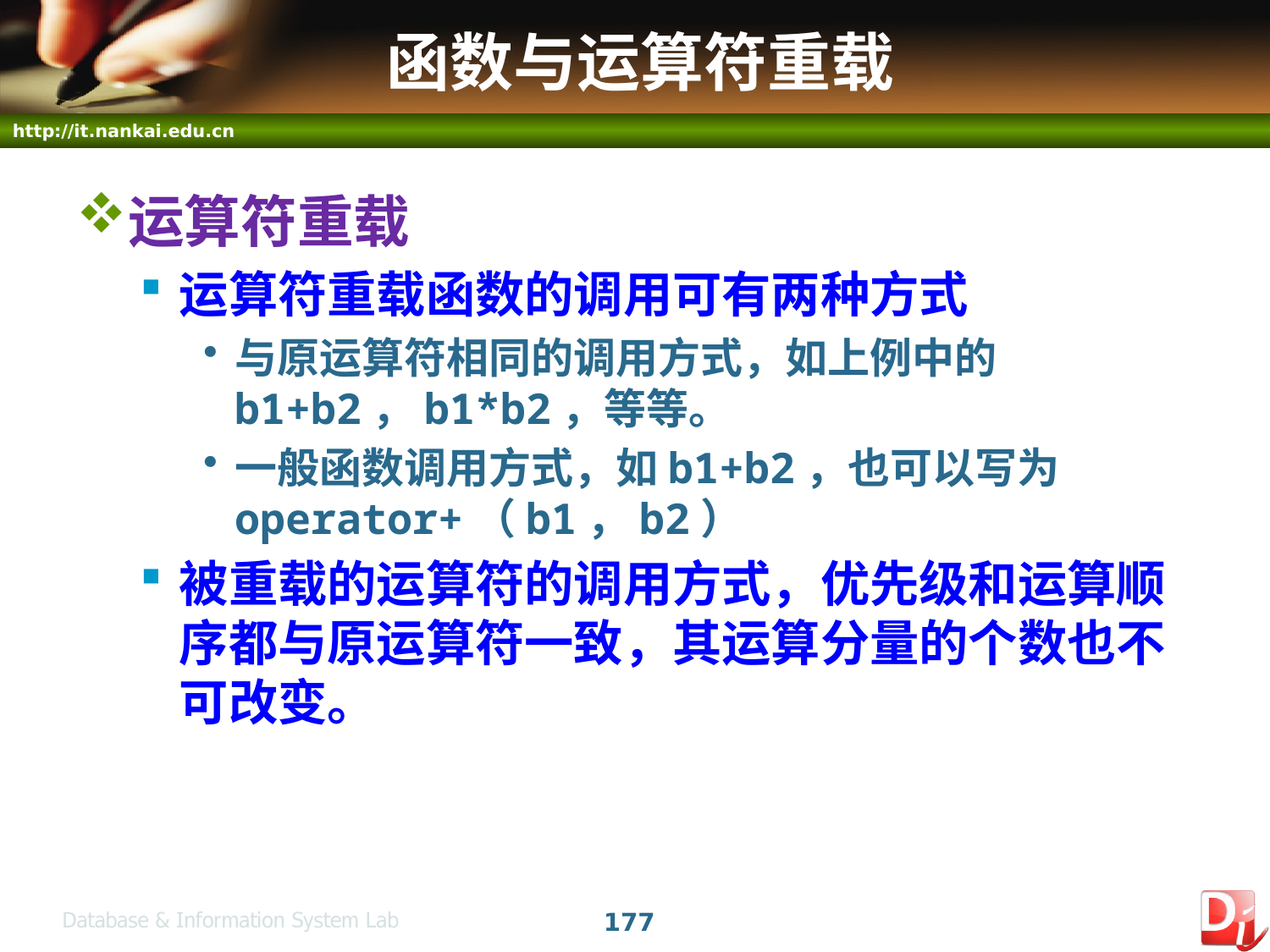

# 函数与运算符重载
运算符重载
运算符重载函数的调用可有两种方式
与原运算符相同的调用方式，如上例中的b1+b2，b1*b2，等等。
一般函数调用方式，如b1+b2，也可以写为operator+（b1，b2）
被重载的运算符的调用方式，优先级和运算顺序都与原运算符一致，其运算分量的个数也不可改变。
177
Database & Information System Lab